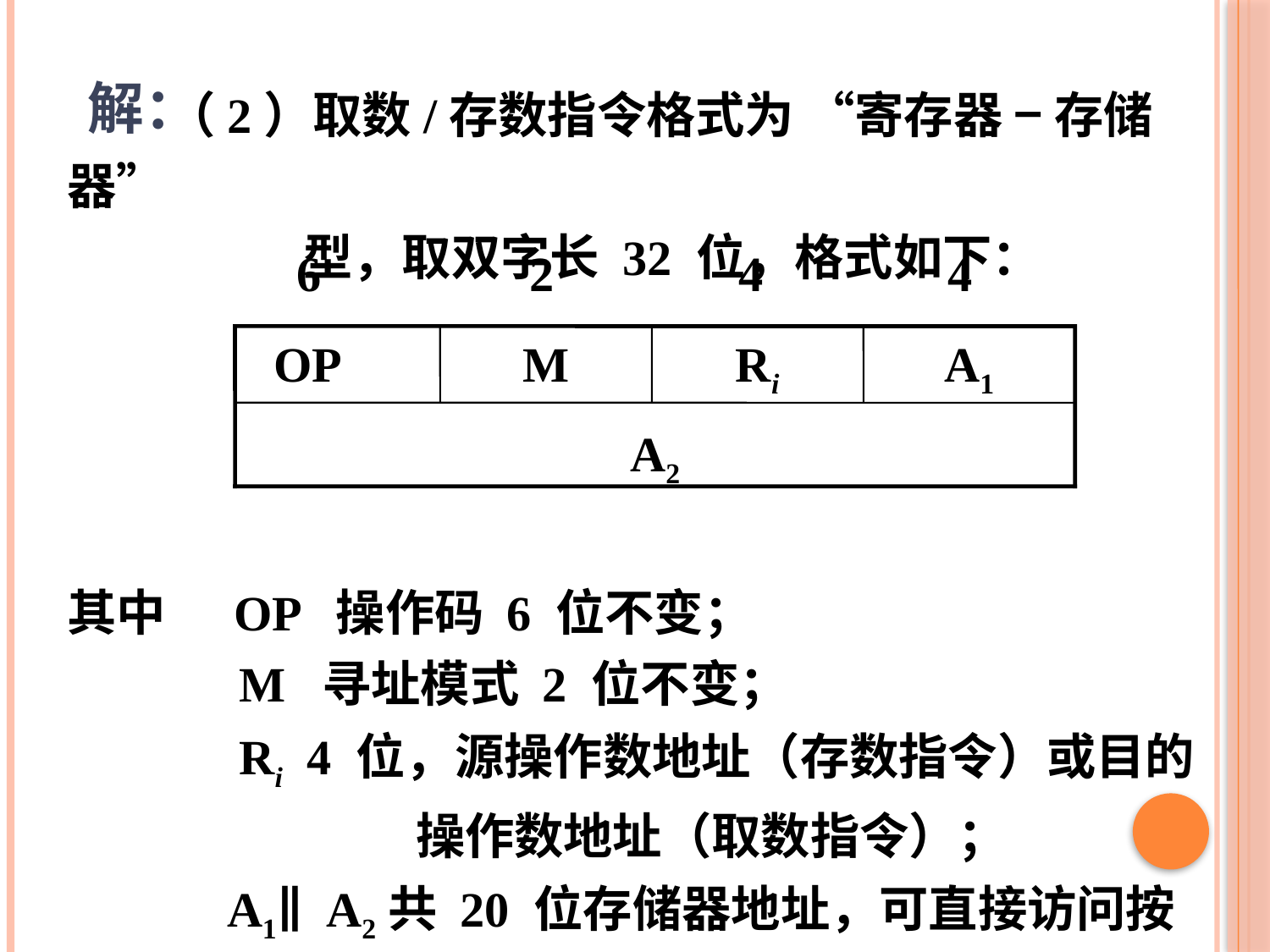

（2）取数/存数指令格式为 “寄存器 − 存储器”
                    型，取双字长 32 位，格式如下：

其中     OP  操作码 6 位不变；
              M  寻址模式 2 位不变；
              Ri  4 位，源操作数地址（存数指令）或目的
                              操作数地址（取数指令）；
             A1∥A2共 20 位存储器地址，可直接访问按
             字节编址的 1MB 存储器。
    6                 2               4               4

OP

M

Ri

A1

A2

解：